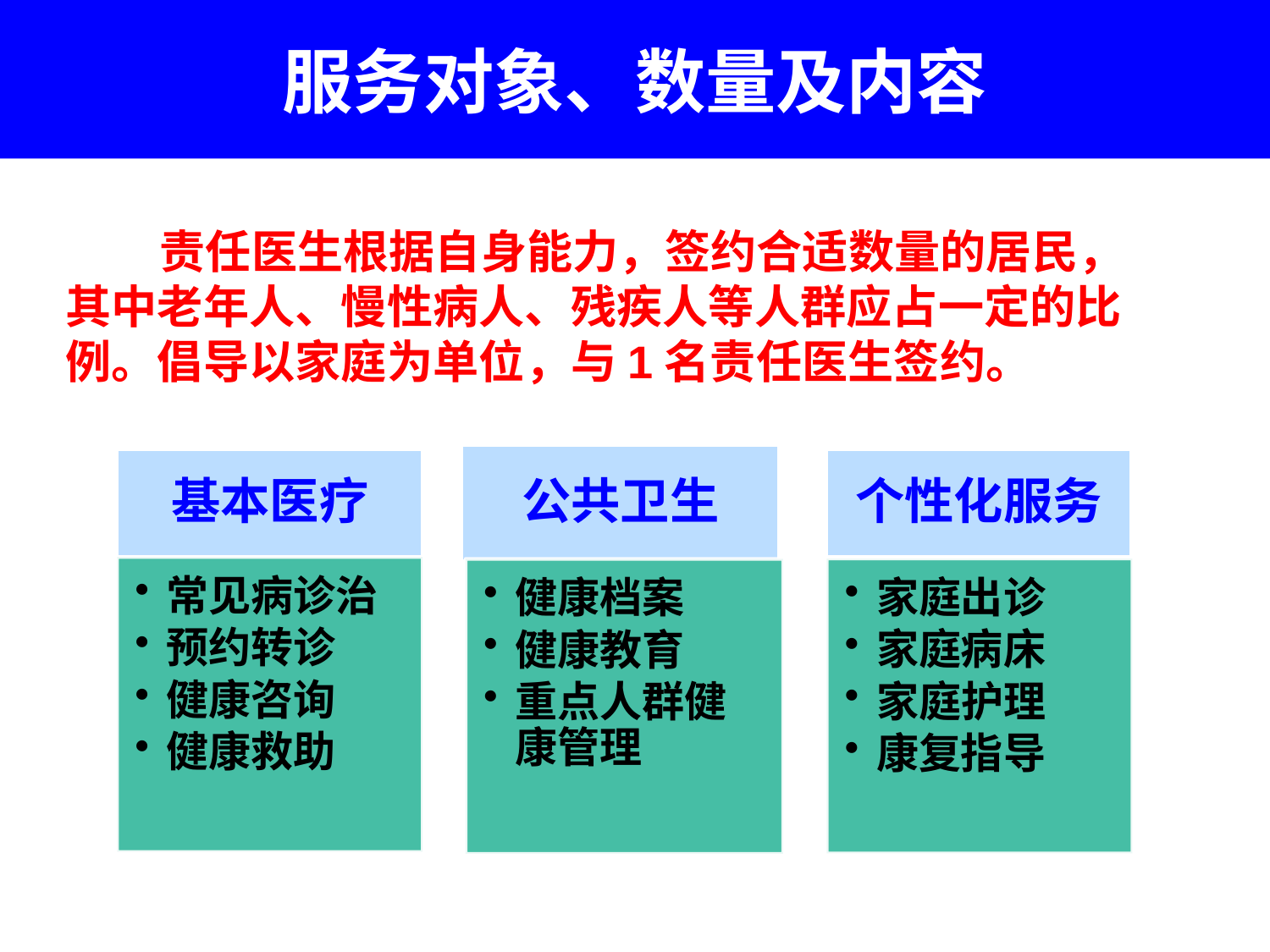

服务对象、数量及内容
# 责任医生根据自身能力，签约合适数量的居民，其中老年人、慢性病人、残疾人等人群应占一定的比例。倡导以家庭为单位，与1名责任医生签约。
基本医疗
常见病诊治
预约转诊
健康咨询
健康救助
公共卫生
健康档案
健康教育
重点人群健康管理
个性化服务
家庭出诊
家庭病床
家庭护理
康复指导